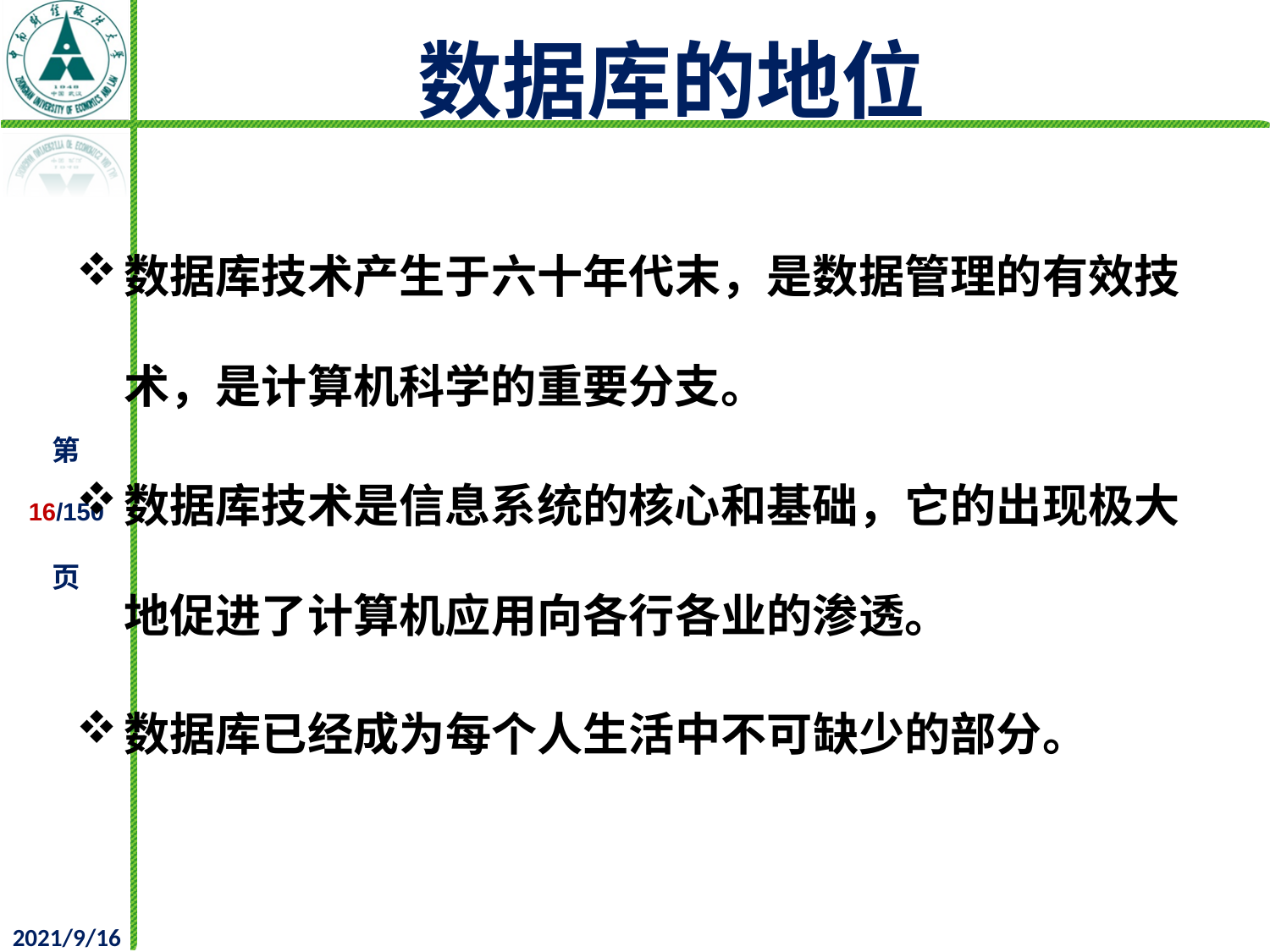

# 数据库的地位
数据库技术产生于六十年代末，是数据管理的有效技术，是计算机科学的重要分支。
数据库技术是信息系统的核心和基础，它的出现极大地促进了计算机应用向各行各业的渗透。
数据库已经成为每个人生活中不可缺少的部分。
2021/9/16